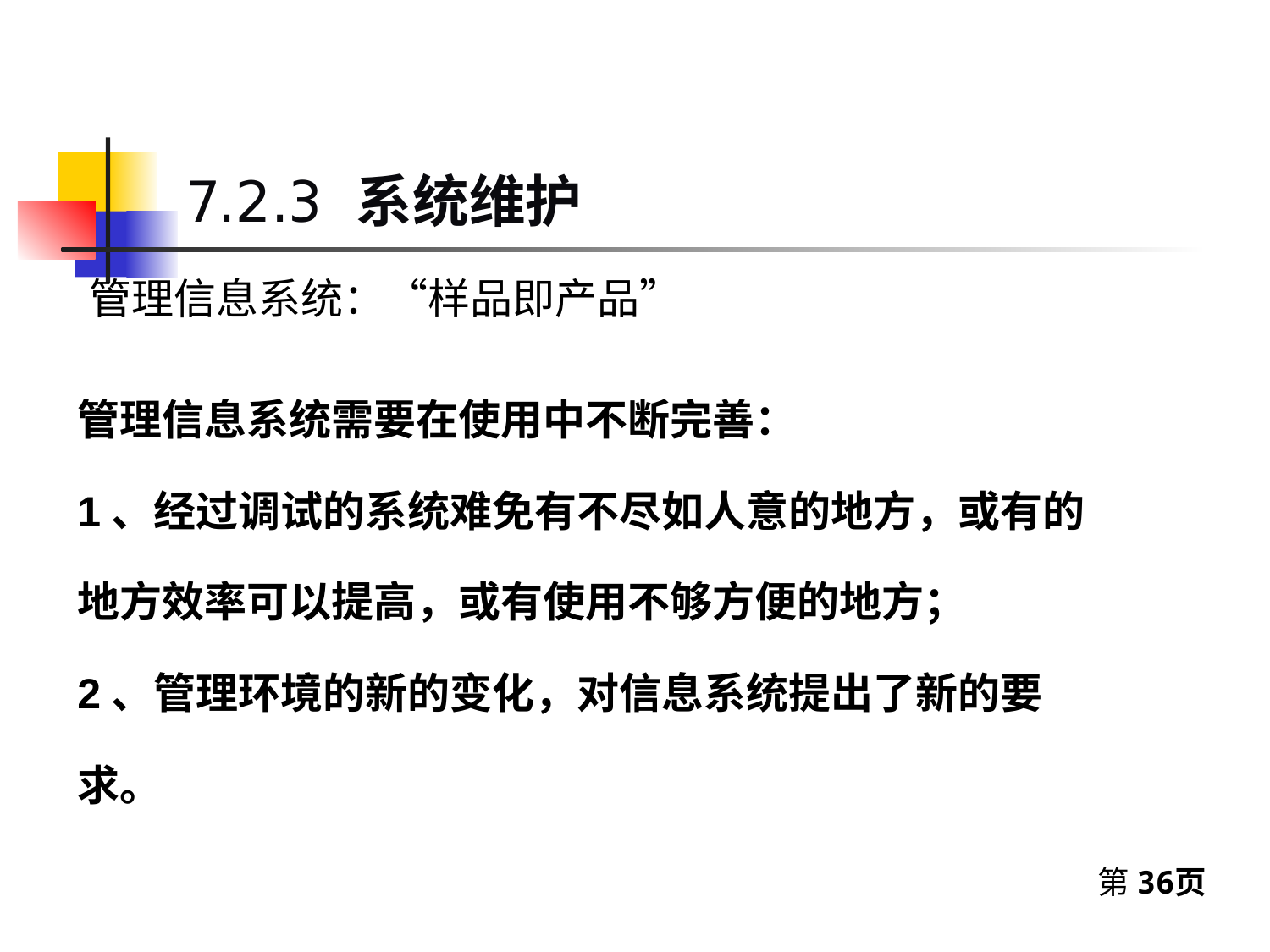

7.2.3 系统维护
管理信息系统：“样品即产品”
管理信息系统需要在使用中不断完善：
1、经过调试的系统难免有不尽如人意的地方，或有的地方效率可以提高，或有使用不够方便的地方；
2、管理环境的新的变化，对信息系统提出了新的要求。